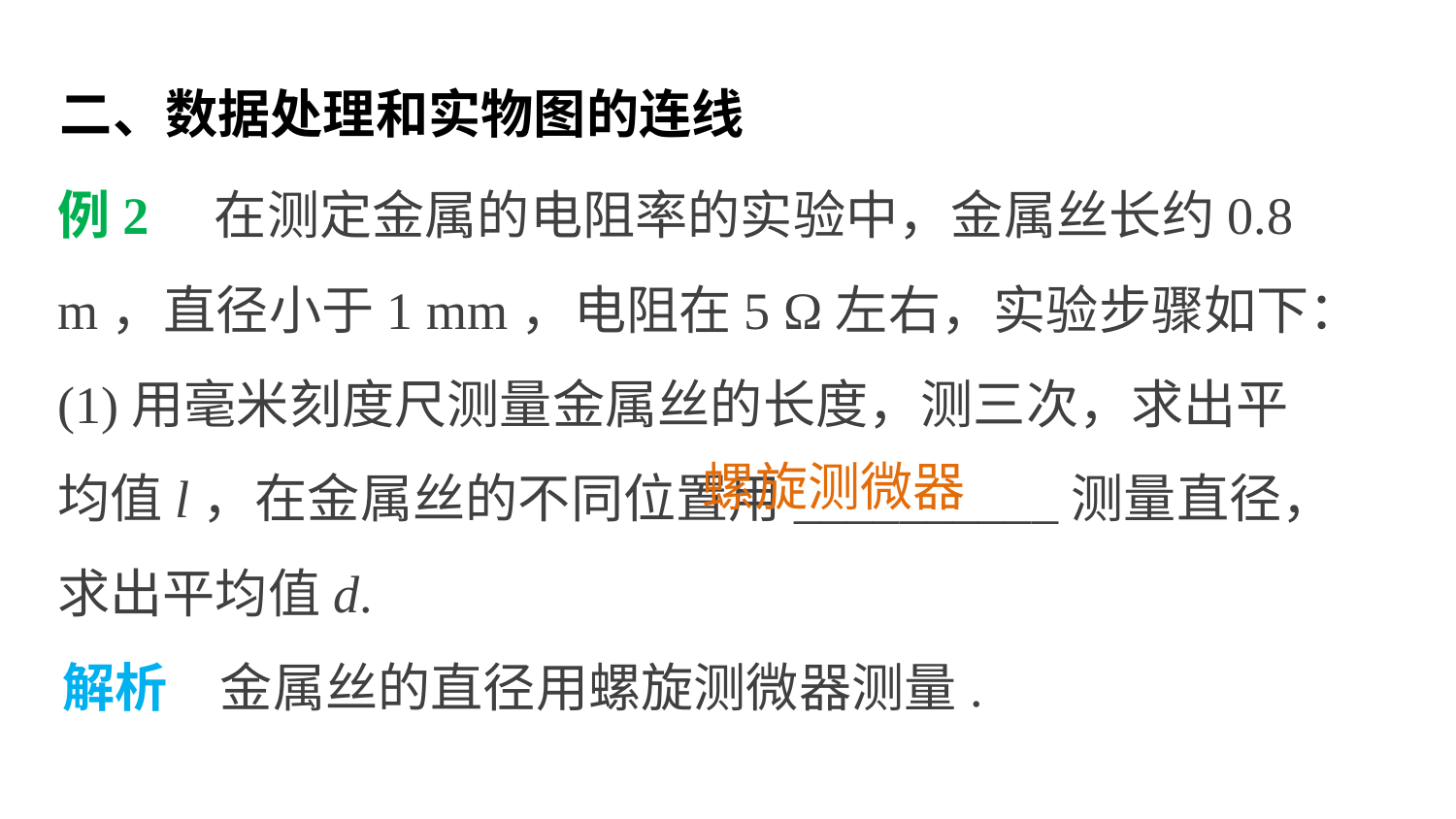

二、数据处理和实物图的连线
例2　在测定金属的电阻率的实验中，金属丝长约0.8 m，直径小于1 mm，电阻在5 Ω左右，实验步骤如下：
(1)用毫米刻度尺测量金属丝的长度，测三次，求出平均值l，在金属丝的不同位置用__________测量直径，求出平均值d.
螺旋测微器
解析　金属丝的直径用螺旋测微器测量.